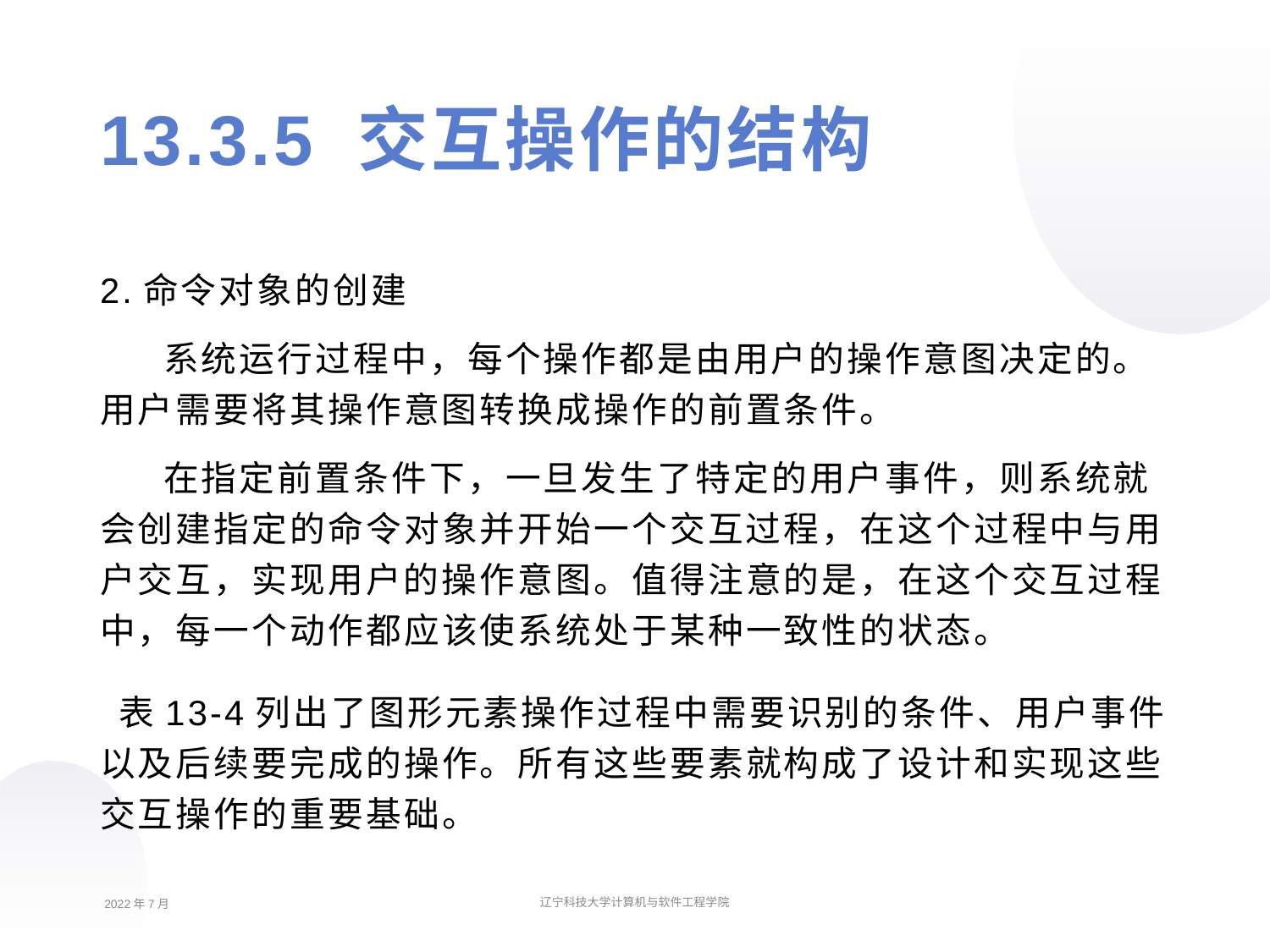

13.3.5 交互操作的结构
2.命令对象的创建
系统运行过程中，每个操作都是由用户的操作意图决定的。用户需要将其操作意图转换成操作的前置条件。
在指定前置条件下，一旦发生了特定的用户事件，则系统就会创建指定的命令对象并开始一个交互过程，在这个过程中与用户交互，实现用户的操作意图。值得注意的是，在这个交互过程中，每一个动作都应该使系统处于某种一致性的状态。
 表13-4列出了图形元素操作过程中需要识别的条件、用户事件以及后续要完成的操作。所有这些要素就构成了设计和实现这些交互操作的重要基础。

2022年7月
辽宁科技大学计算机与软件工程学院
69